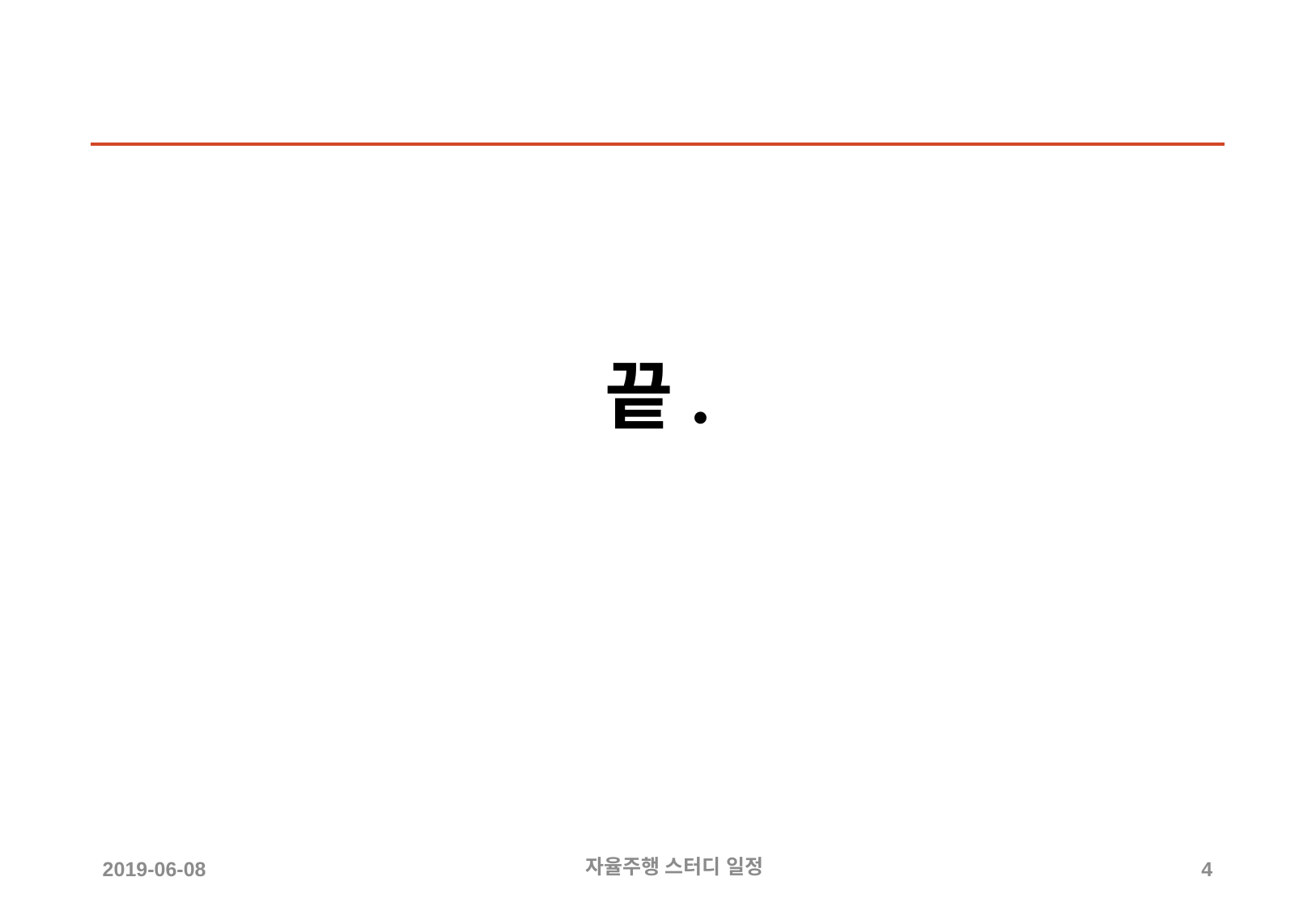

# 끝.
2019-06-08
자율주행 스터디 일정
4